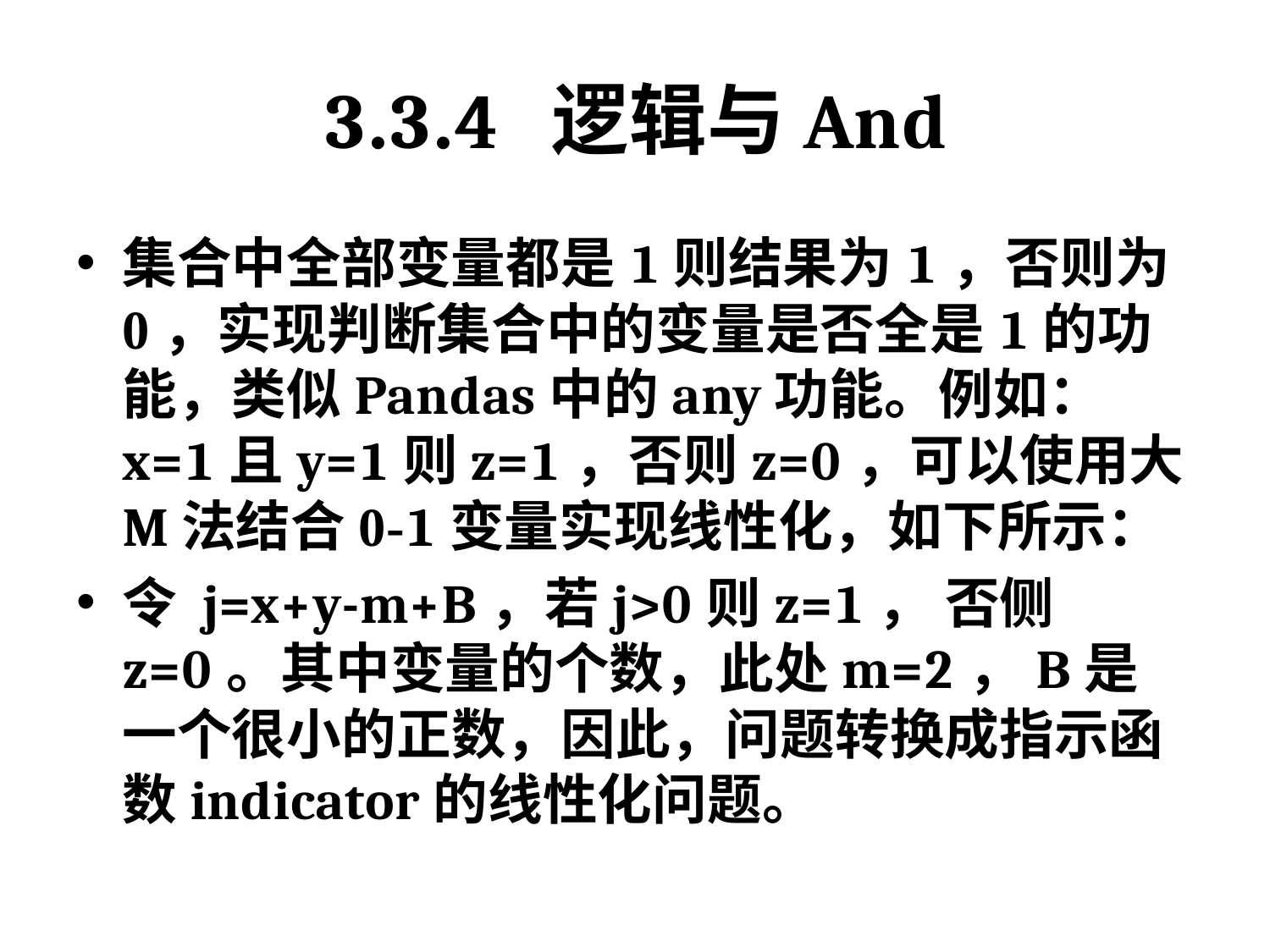

# 3.3.4  逻辑与And
集合中全部变量都是1则结果为1，否则为0，实现判断集合中的变量是否全是1的功能，类似Pandas中的any功能。例如：x=1且y=1则z=1，否则z=0，可以使用大M法结合0-1变量实现线性化，如下所示：
令 j=x+y-m+B，若j>0则z=1， 否侧z=0。其中变量的个数，此处m=2，B是一个很小的正数，因此，问题转换成指示函数indicator的线性化问题。